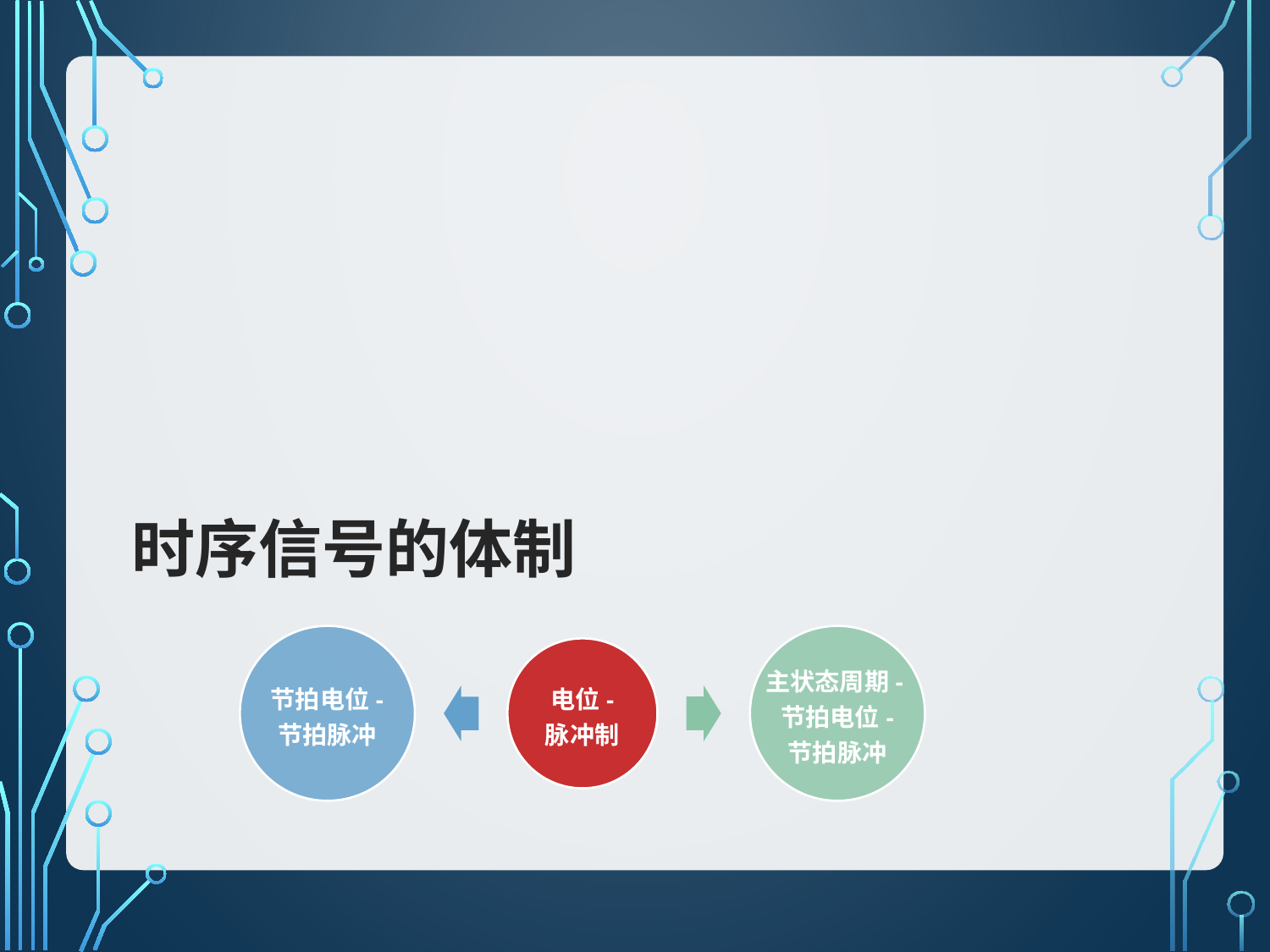

# 时序信号的体制
节拍电位-
节拍脉冲
主状态周期-节拍电位-
节拍脉冲
电位-
脉冲制